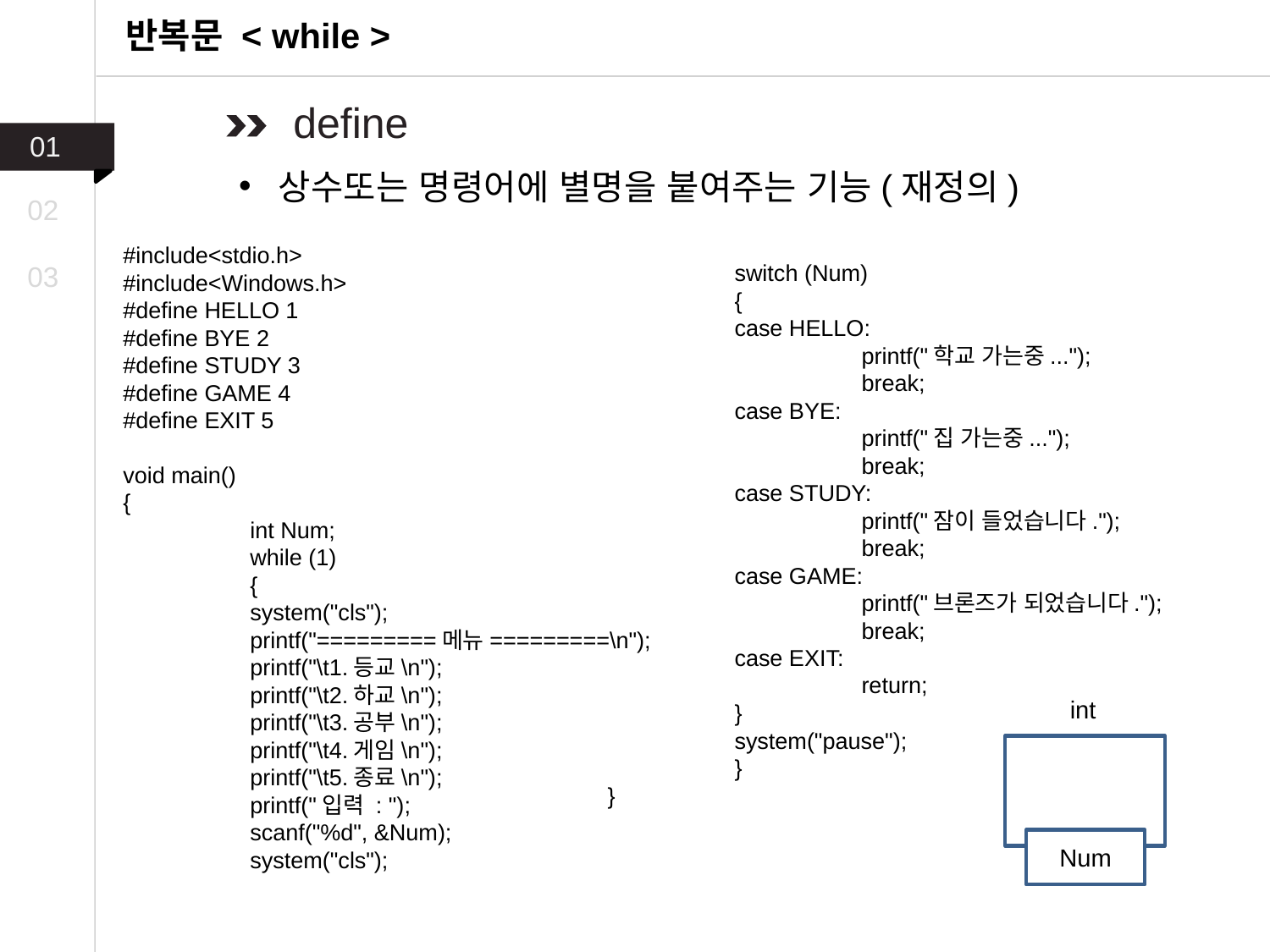

반복문 < while >
define

01

상수또는 명령어에 별명을 붙여주는 기능(재정의)

02
#include<stdio.h>
#include<Windows.h>
#define HELLO 1
#define BYE 2
#define STUDY 3
#define GAME 4
#define EXIT 5

void main()
{
	int Num;
	while (1)
	{
	system("cls");
	printf("=========메뉴=========\n");
	printf("\t1.등교\n");
	printf("\t2.하교\n");
	printf("\t3.공부\n");
	printf("\t4.게임\n");
	printf("\t5.종료\n");
	printf("입력 : ");
	scanf("%d", &Num);
	system("cls");
03
	switch (Num)
	{
	case HELLO:
		printf("학교 가는중...");
		break;
	case BYE:
		printf("집 가는중...");
		break;
	case STUDY:
		printf("잠이 들었습니다.");
		break;
	case GAME:
		printf("브론즈가 되었습니다.");
		break;
	case EXIT:
		return;
	}
	system("pause");
	}
}
int

Num